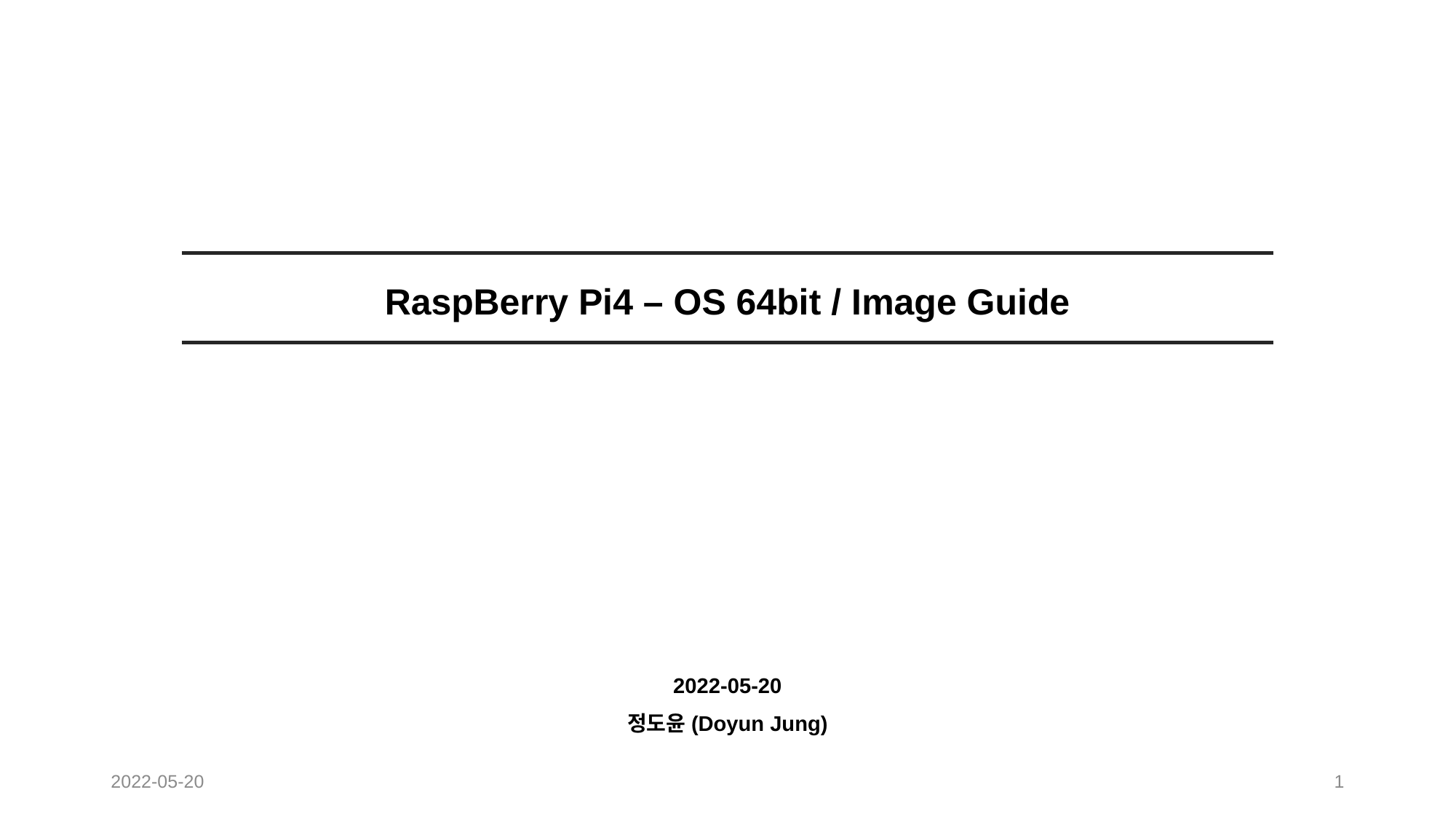

# RaspBerry Pi4 – OS 64bit / Image Guide
2022-05-20
정도윤(Doyun Jung)
2022-05-20
1